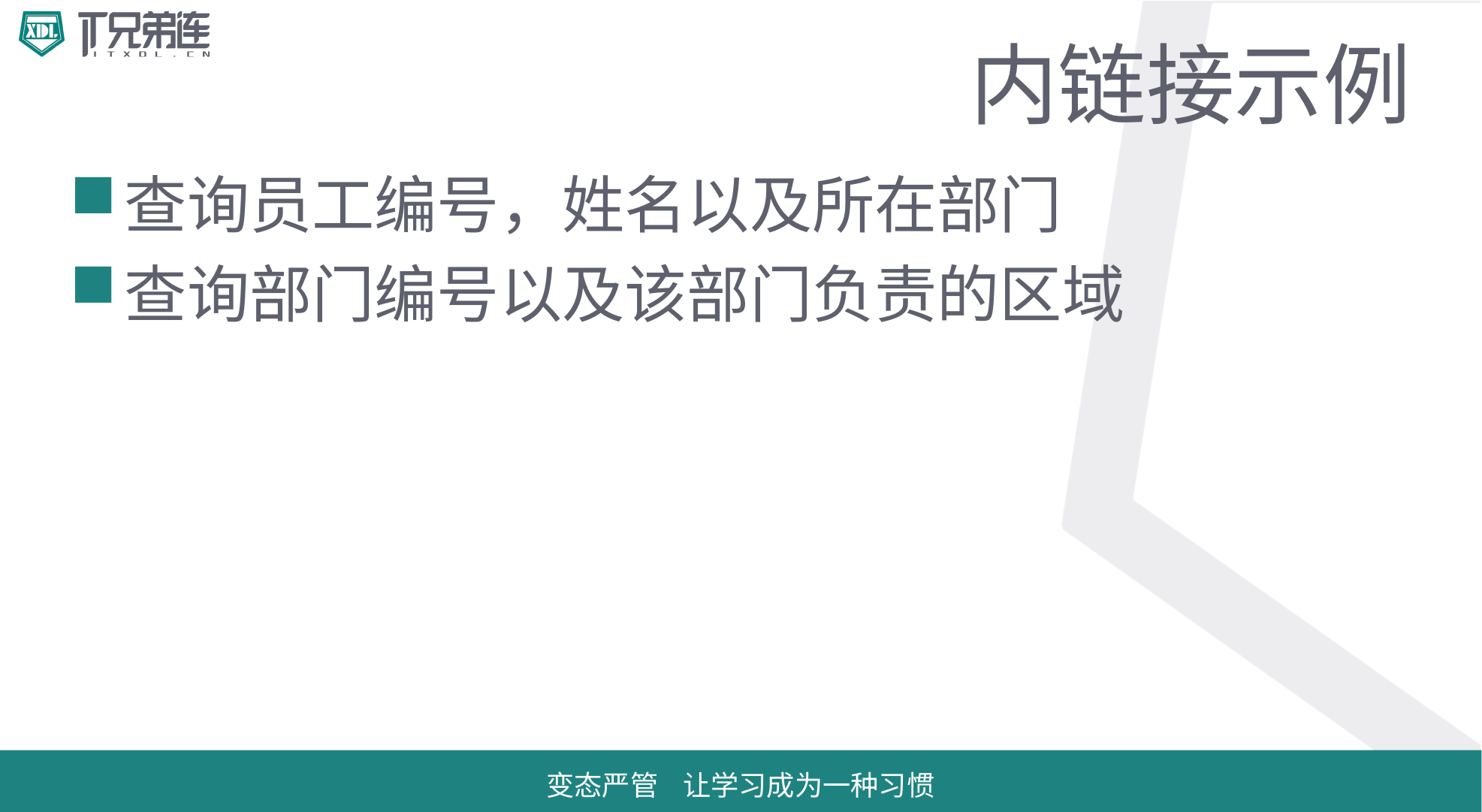

# 内链接示例
查询员工编号，姓名以及所在部门
查询部门编号以及该部门负责的区域